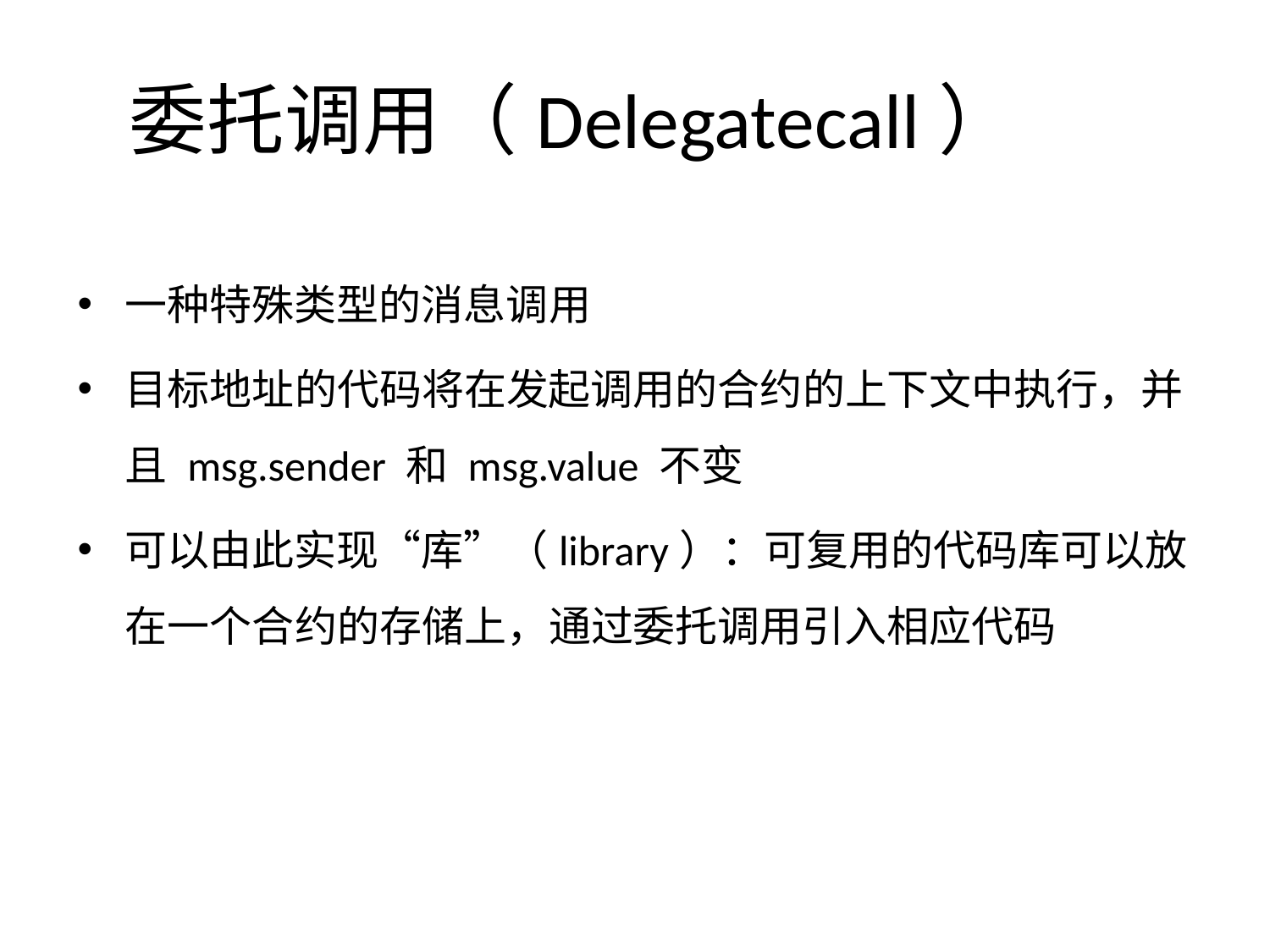

# 委托调用（Delegatecall）
一种特殊类型的消息调用
目标地址的代码将在发起调用的合约的上下文中执行，并且 msg.sender 和 msg.value 不变
可以由此实现“库”（library）：可复用的代码库可以放在一个合约的存储上，通过委托调用引入相应代码